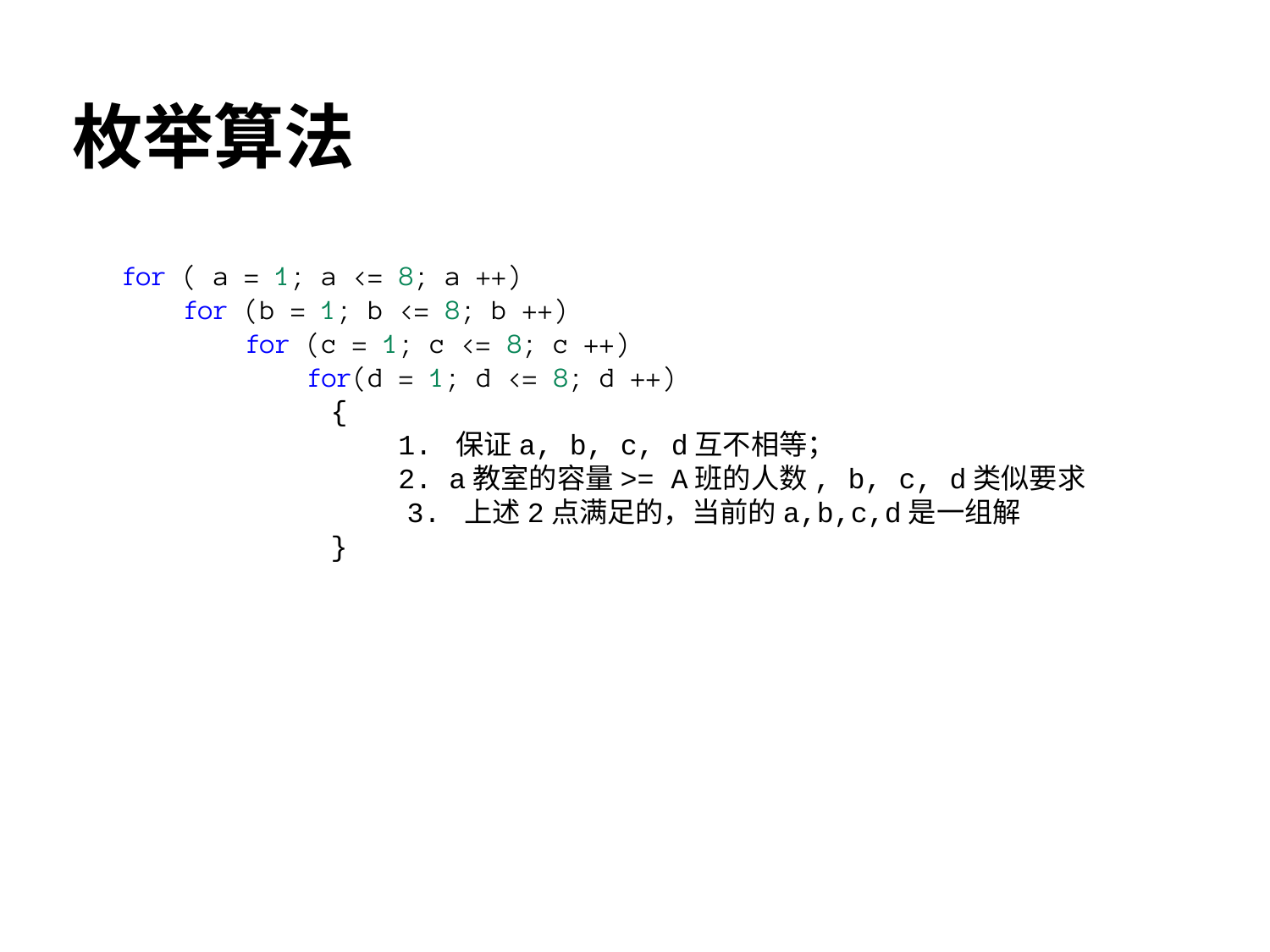

# 枚举算法
    for ( a = 1; a <= 8; a ++)
        for (b = 1; b <= 8; b ++)
            for (c = 1; c <= 8; c ++)
                for(d = 1; d <= 8; d ++)
                {
                    1. 保证a, b, c, d互不相等；
                    2. a教室的容量>= A班的人数, b, c, d类似要求
	             3. 上述2点满足的，当前的a,b,c,d是一组解
                }